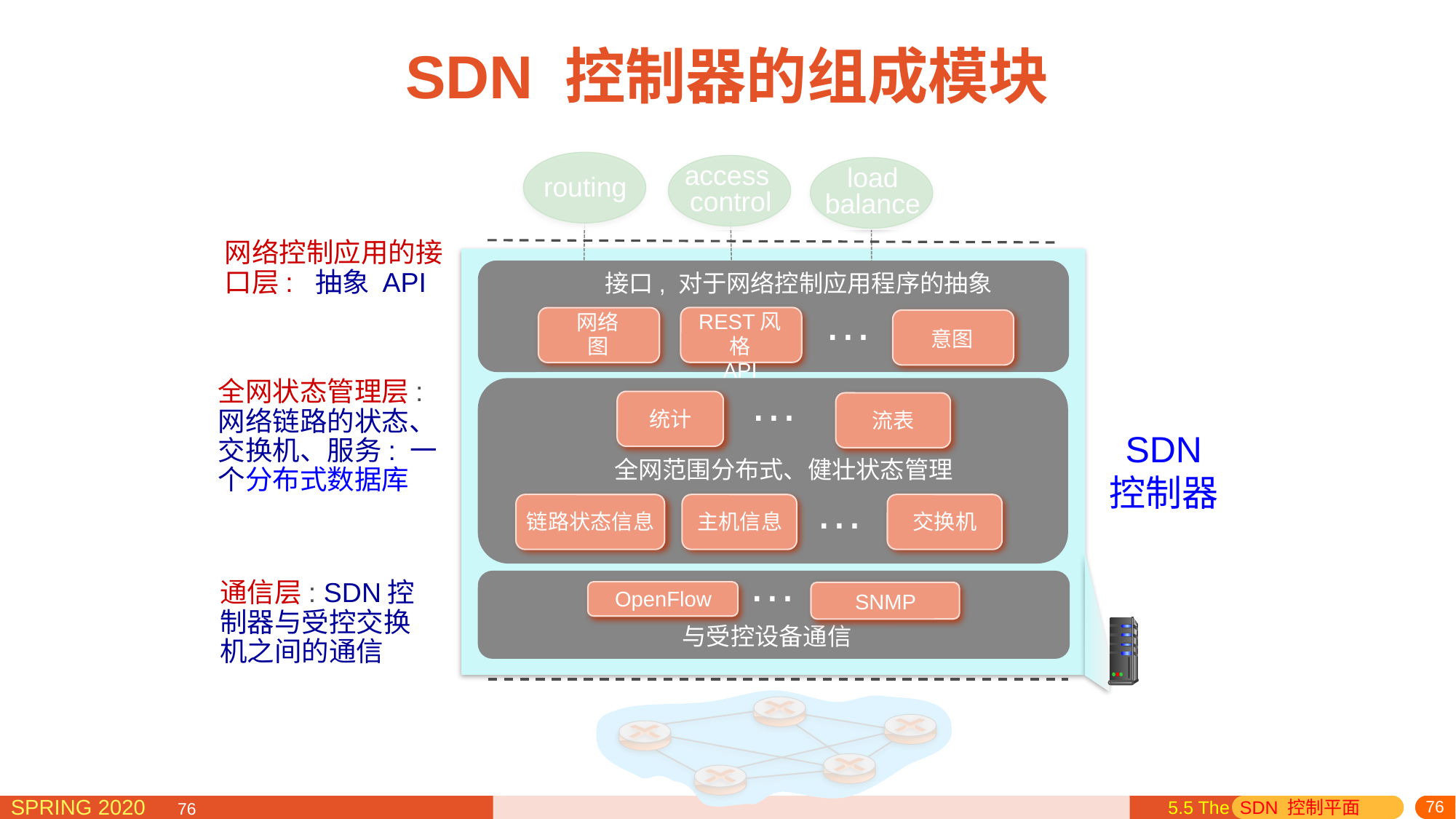

# SDN 控制器的组成模块

routing

access
control

load
balance
网络控制应用的接口层:  抽象 API

接口, 对于网络控制应用程序的抽象
…
REST风格
API

网络
图

意图
…
全网状态管理层: 网络链路的状态、交换机、服务: 一个分布式数据库

统计

流表
SDN
控制器
全网范围分布式、健壮状态管理
…

链路状态信息

主机信息

交换机
…

通信层: SDN控制器与受控交换机之间的通信
OpenFlow

SNMP

与受控设备通信

5.5 The  SDN 控制平面